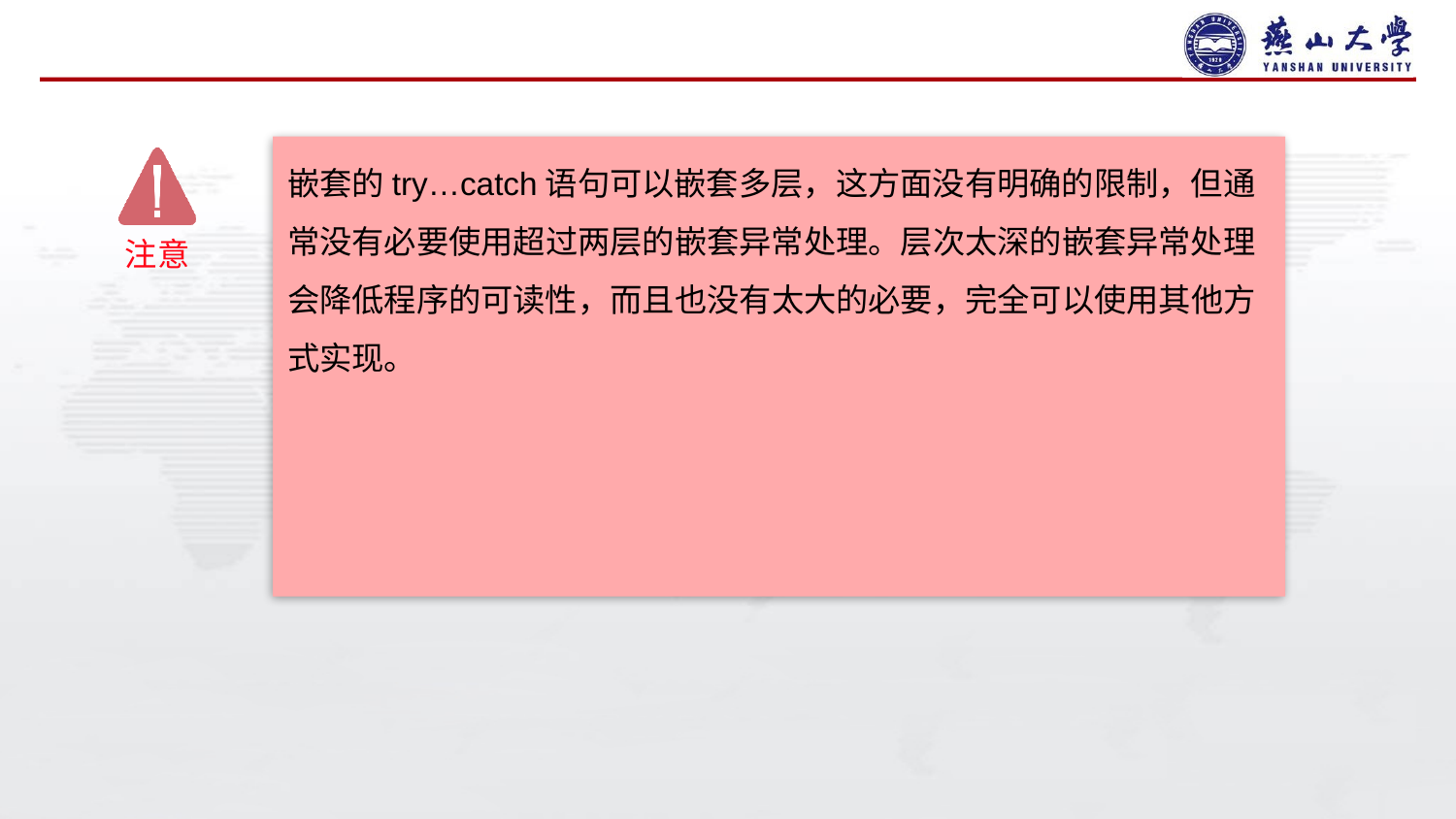

嵌套的try…catch语句可以嵌套多层，这方面没有明确的限制，但通常没有必要使用超过两层的嵌套异常处理。层次太深的嵌套异常处理会降低程序的可读性，而且也没有太大的必要，完全可以使用其他方式实现。